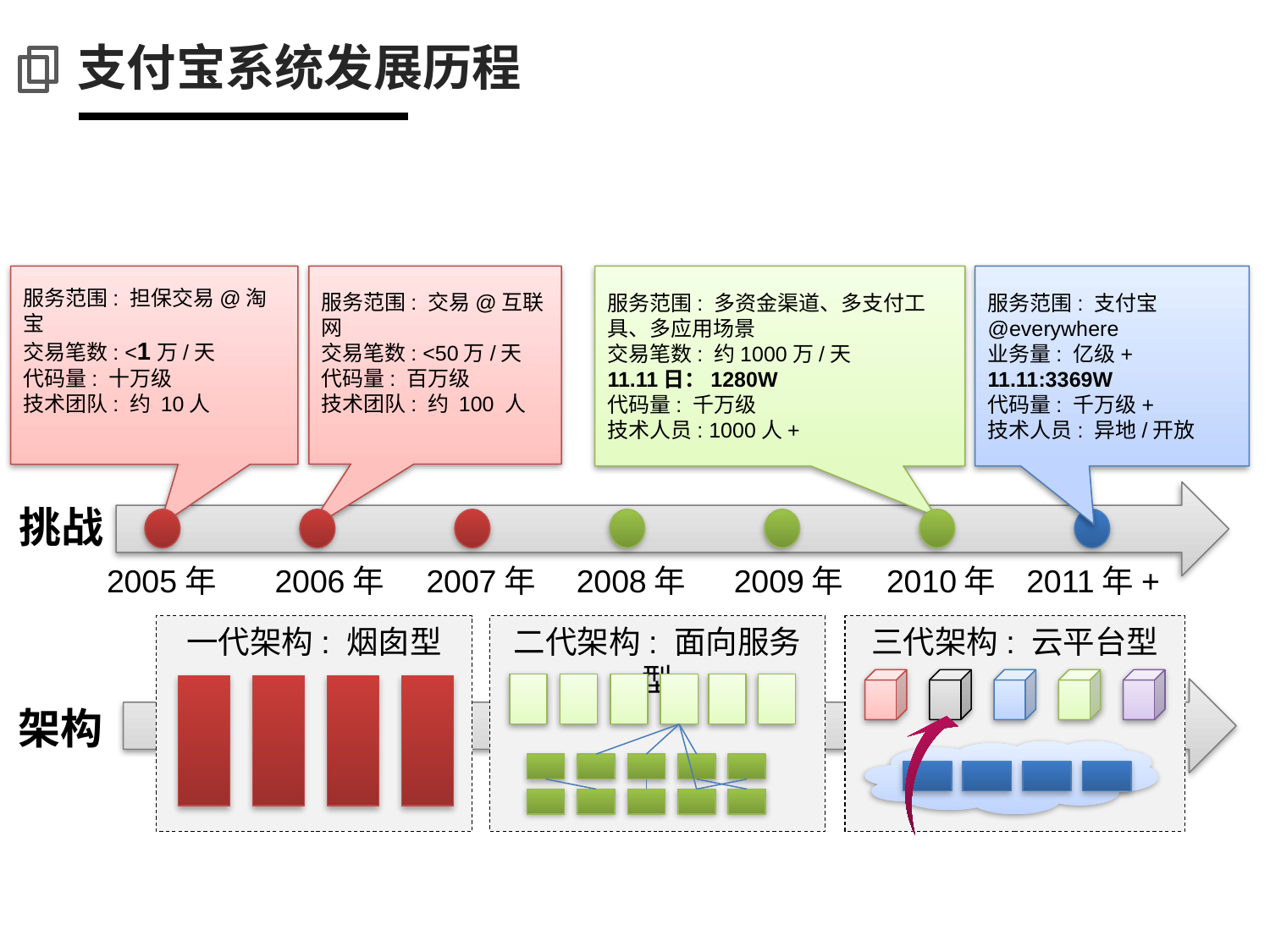

# 支付宝系统发展历程
服务范围: 担保交易@淘宝
交易笔数: <1万/天
代码量: 十万级
技术团队: 约 10人

服务范围: 交易@互联网
交易笔数: <50万/天
代码量: 百万级
技术团队: 约 100 人

一代架构: 烟囱型

服务范围: 多资金渠道、多支付工具、多应用场景
交易笔数: 约1000万/天
11.11日：1280W
代码量: 千万级
技术人员: 1000人+
二代架构: 面向服务型

服务范围: 支付宝@everywhere
业务量: 亿级+
11.11:3369W
代码量: 千万级+
技术人员: 异地/开放
三代架构: 云平台型

挑战
2005年
2006年
2007年
2008年
2009年
2010年
2011年+

架构